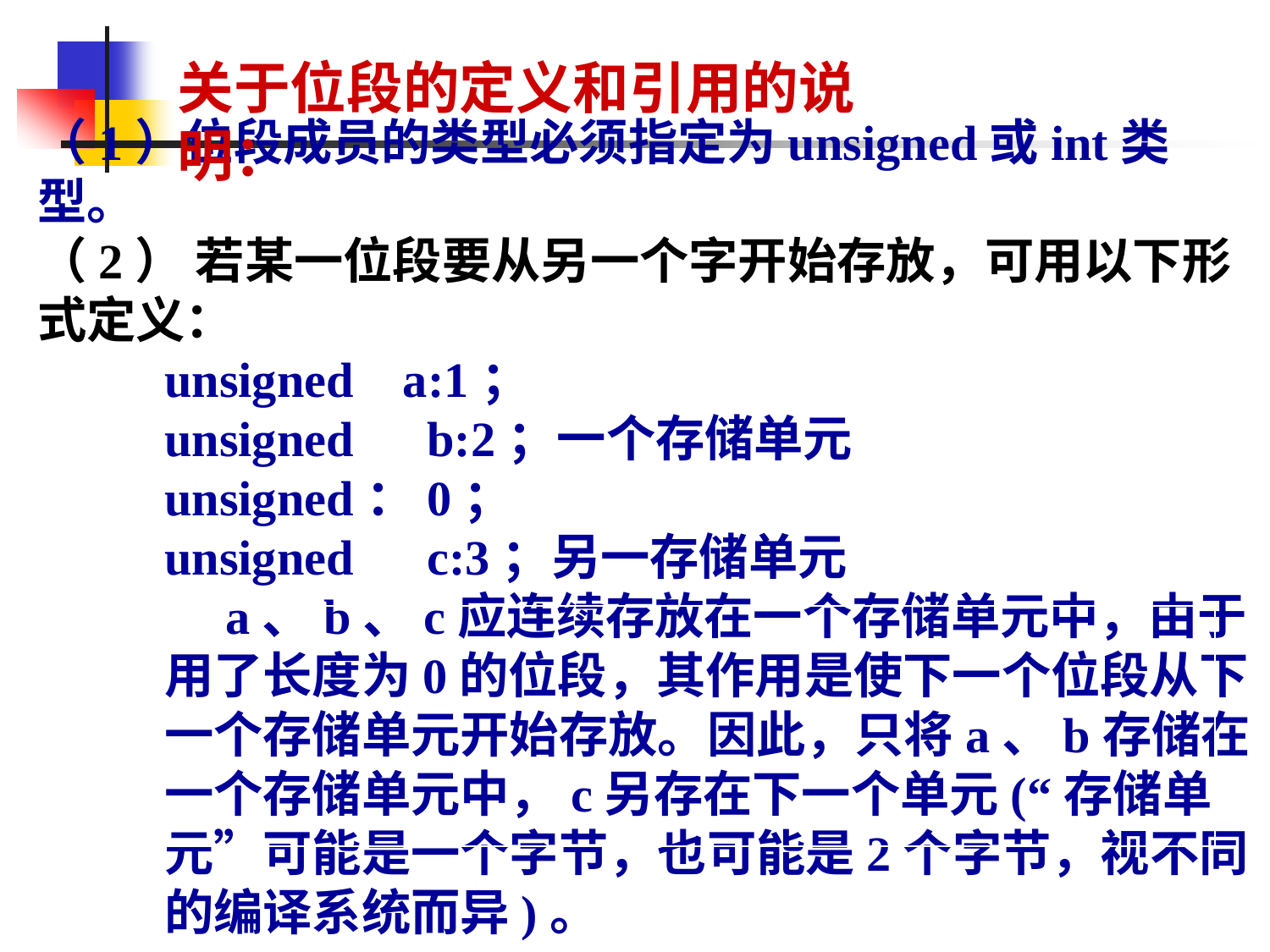

关于位段的定义和引用的说明：
（1）位段成员的类型必须指定为unsigned或int类型。
（2） 若某一位段要从另一个字开始存放，可用以下形式定义：
unsigned    a:1；
unsigned　b:2；一个存储单元
unsigned：0；
unsigned　c:3；另一存储单元
     a、b、c应连续存放在一个存储单元中，由于用了长度为0的位段，其作用是使下一个位段从下一个存储单元开始存放。因此，只将a、b存储在一个存储单元中，c另存在下一个单元(“存储单元”可能是一个字节，也可能是2个字节，视不同的编译系统而异)。